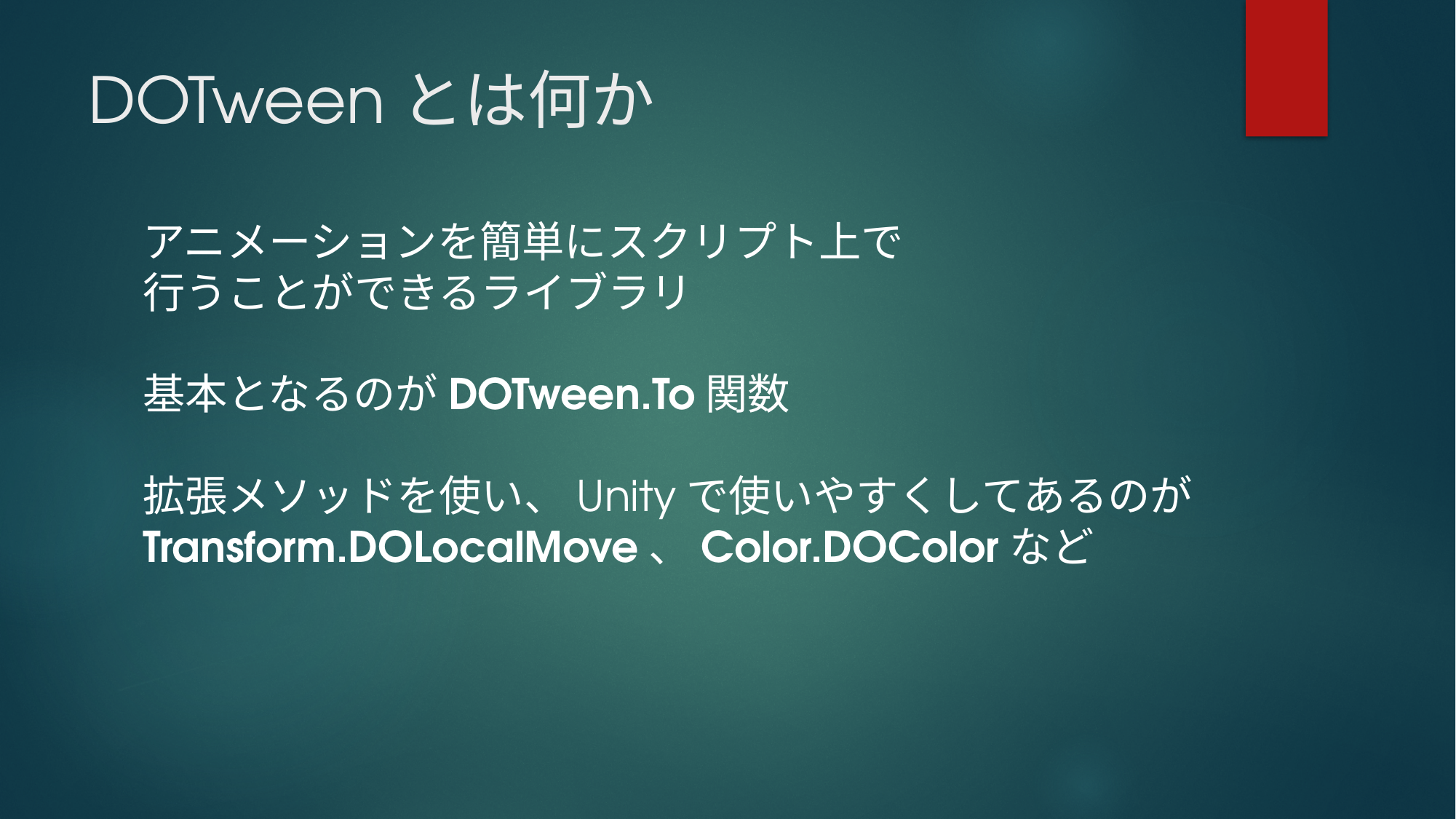

# DOTweenとは何か
アニメーションを簡単にスクリプト上で
行うことができるライブラリ

基本となるのがDOTween.To関数

拡張メソッドを使い、Unityで使いやすくしてあるのが
Transform.DOLocalMove、Color.DOColorなど